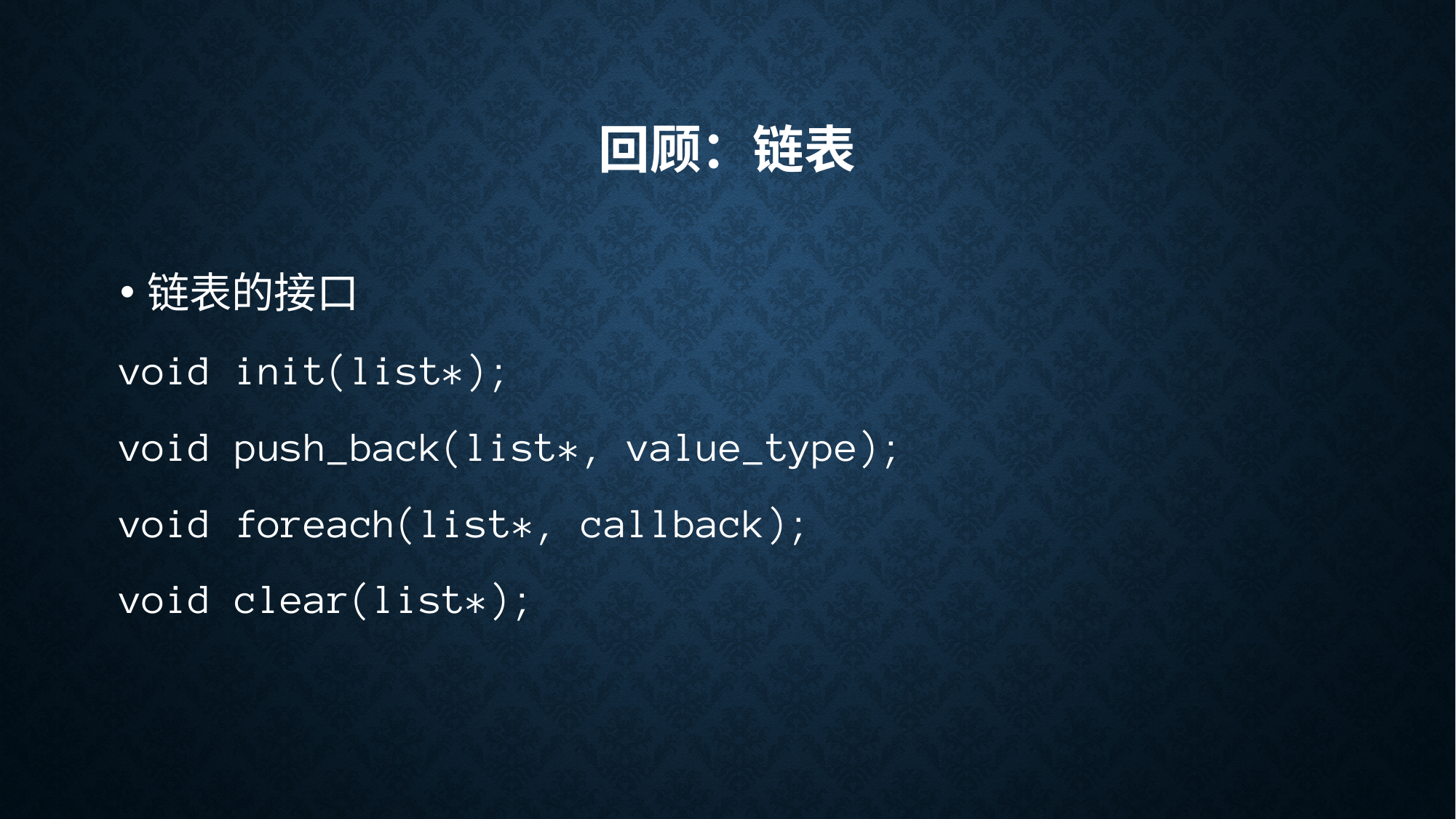

# 回顾：链表
链表的接口
void init(list*);
void push_back(list*, value_type);
void foreach(list*, callback);
void clear(list*);